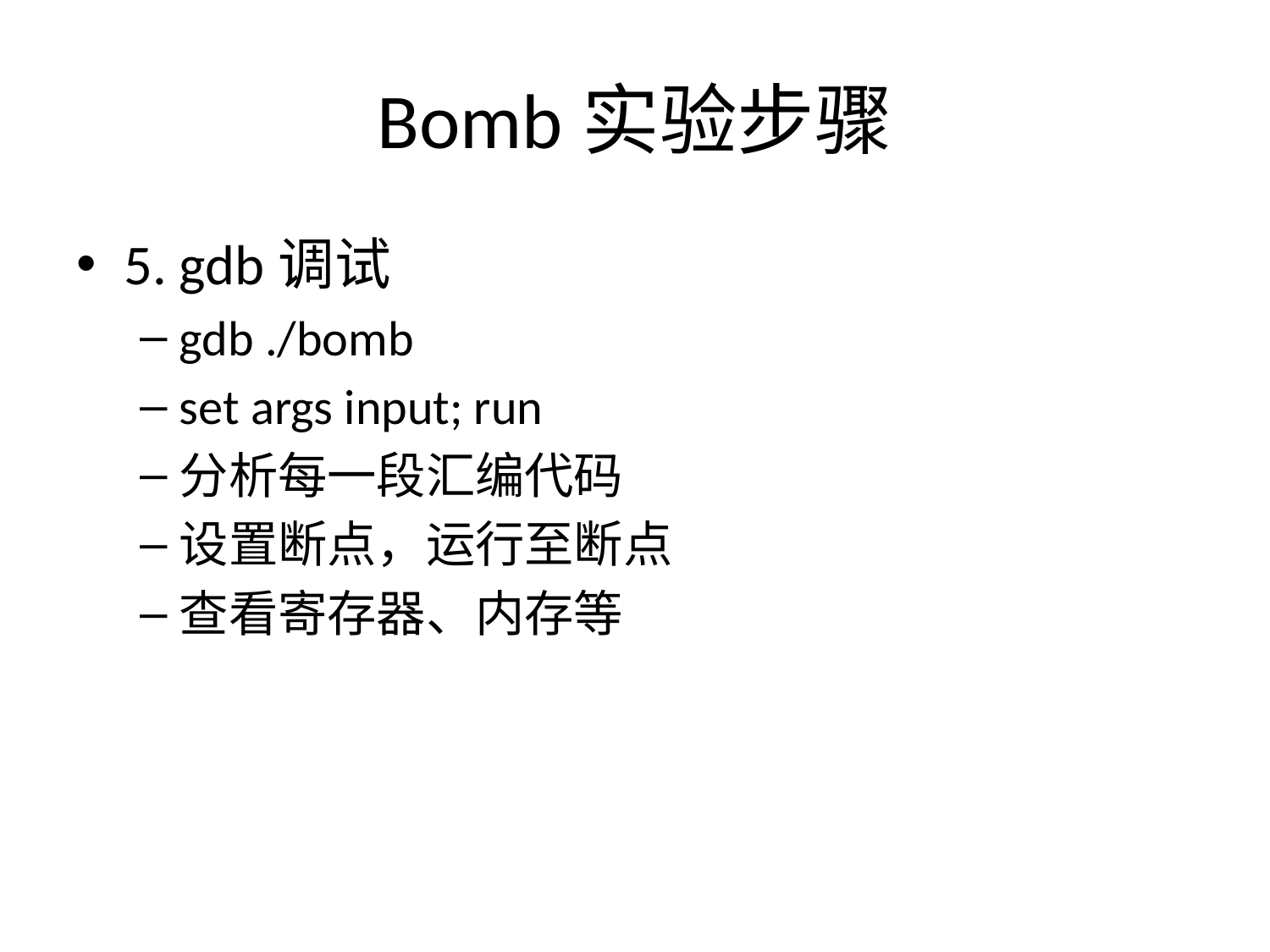

# Bomb实验步骤
5. gdb调试
gdb ./bomb
set args input; run
分析每一段汇编代码
设置断点，运行至断点
查看寄存器、内存等